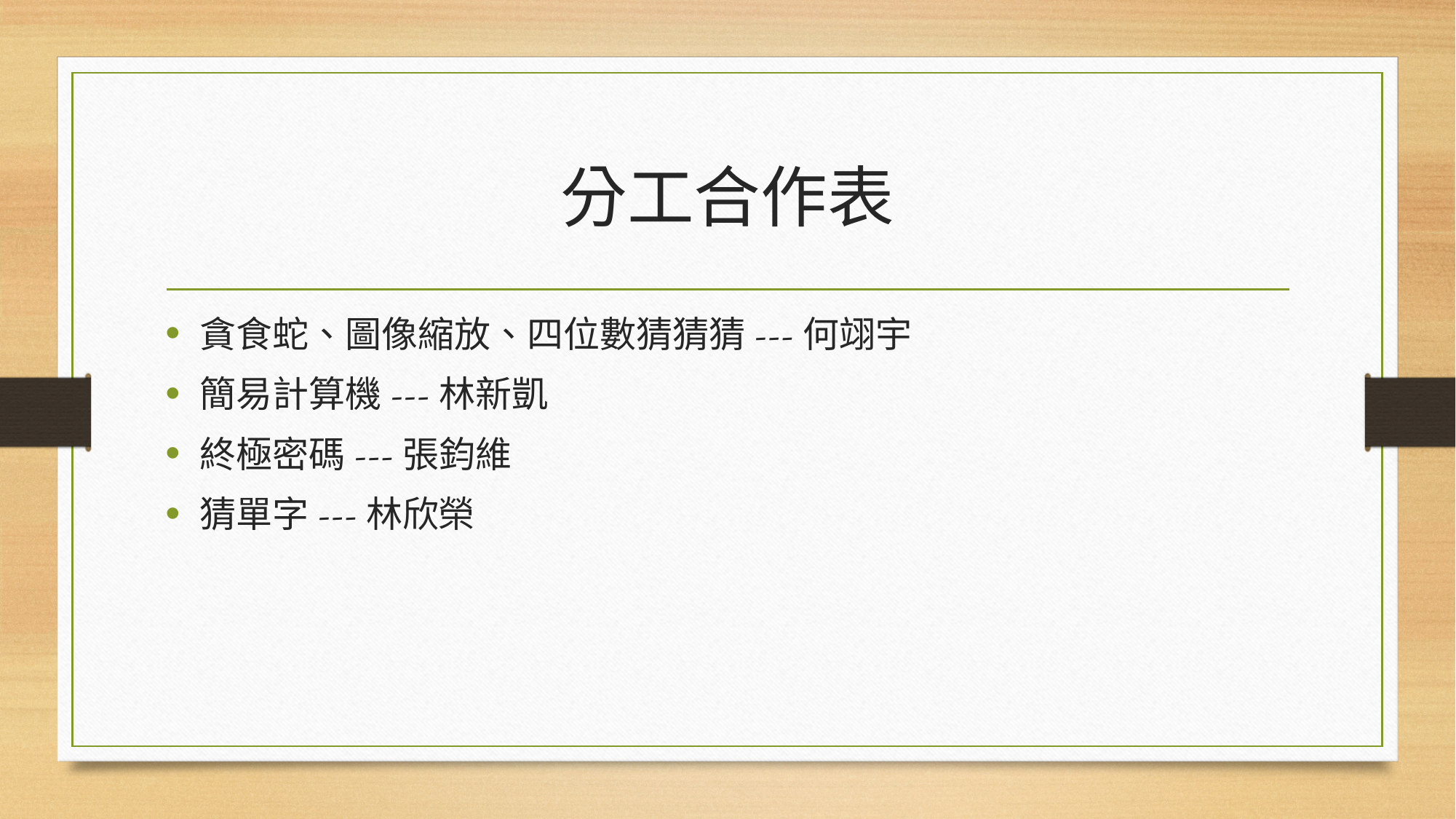

# 分工合作表
貪食蛇、圖像縮放、四位數猜猜猜---何翊宇
簡易計算機---林新凱
終極密碼---張鈞維
猜單字---林欣榮